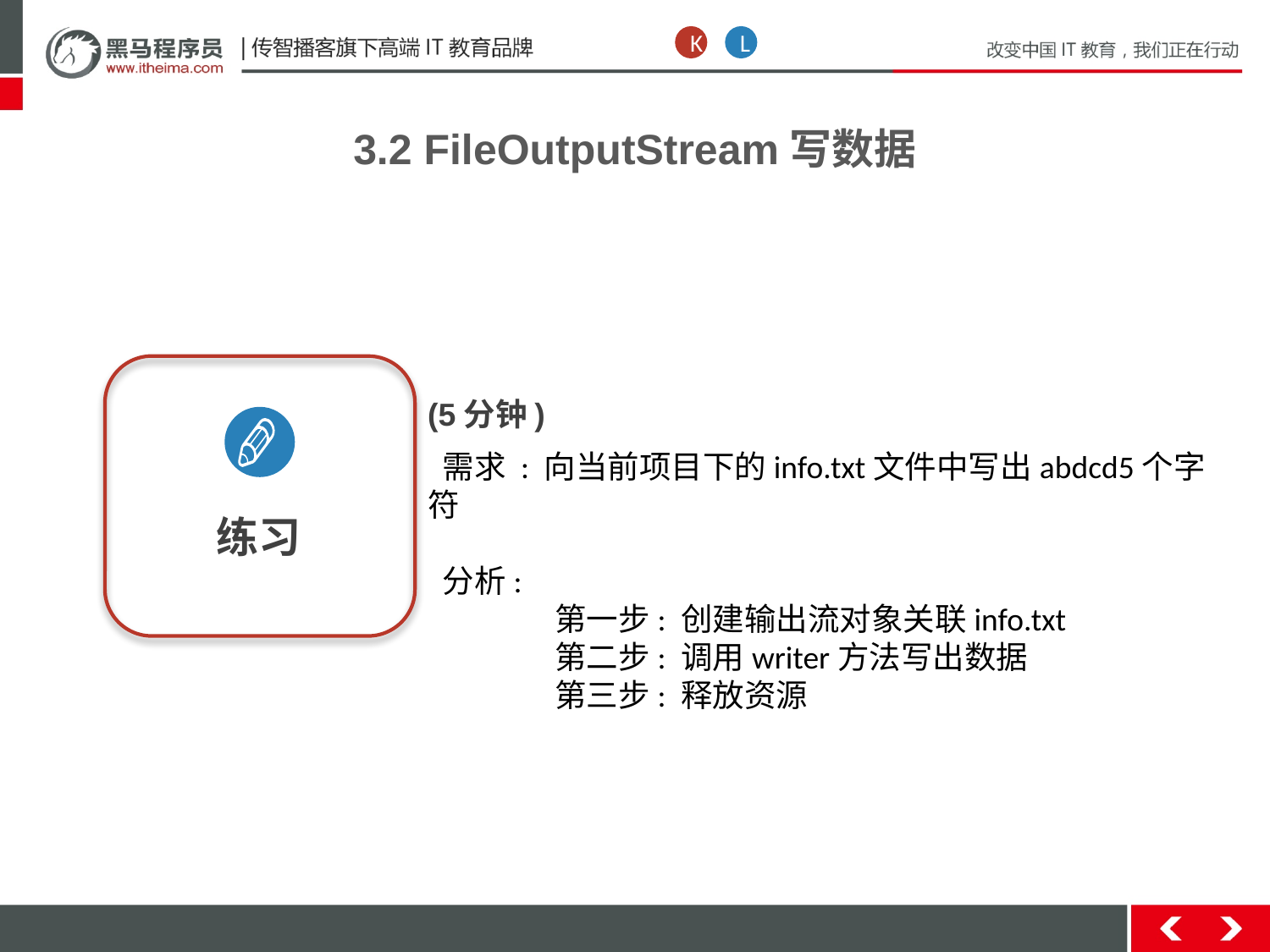

K
L
3.2 FileOutputStream写数据

练习
(5分钟)
 需求 : 向当前项目下的info.txt文件中写出abdcd5个字符

 分析:
	第一步: 创建输出流对象关联info.txt
	第二步: 调用writer方法写出数据
	第三步: 释放资源